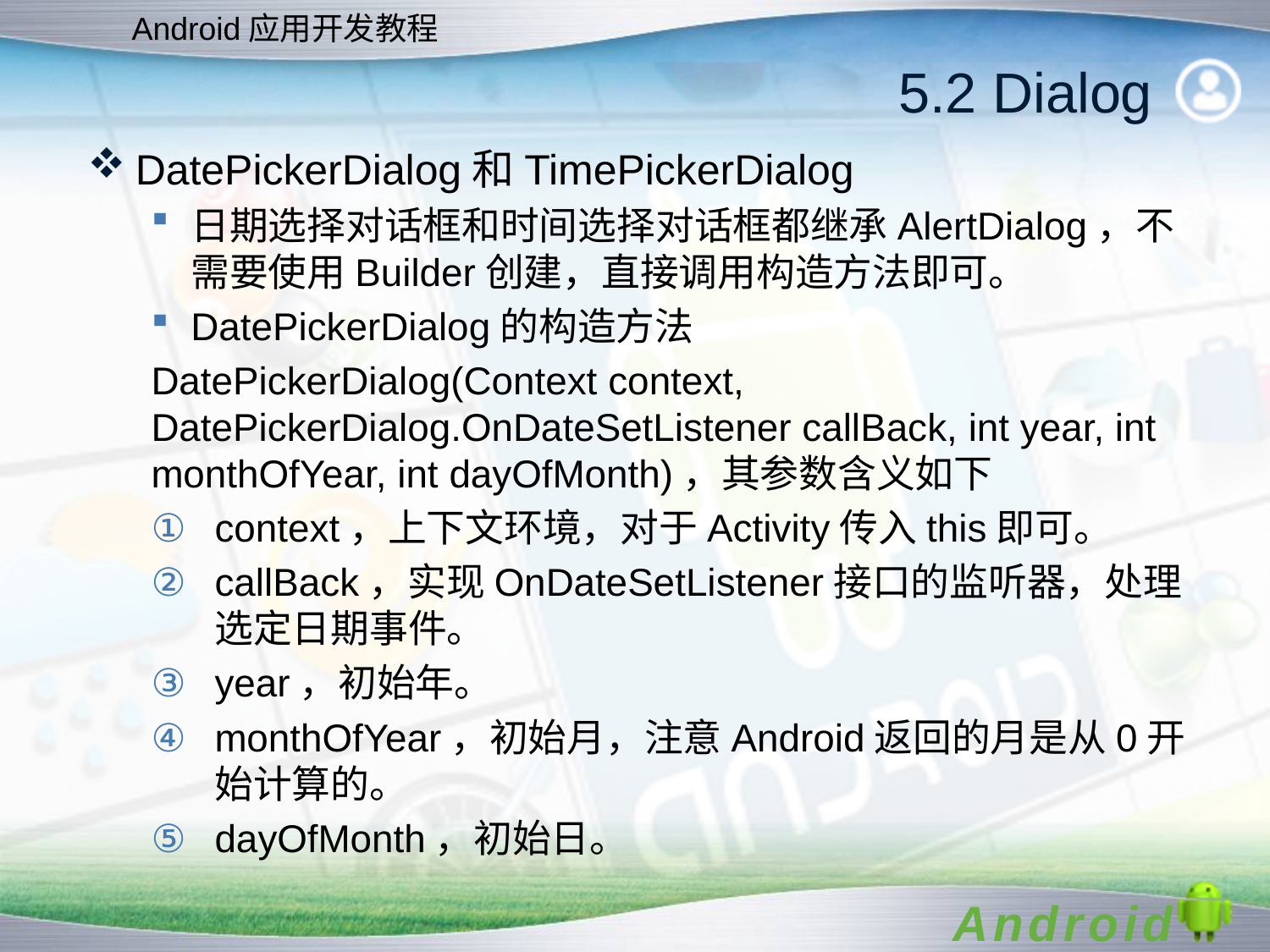

# 5.2 Dialog
DatePickerDialog和TimePickerDialog
日期选择对话框和时间选择对话框都继承AlertDialog，不需要使用Builder创建，直接调用构造方法即可。
DatePickerDialog的构造方法
DatePickerDialog(Context context, DatePickerDialog.OnDateSetListener callBack, int year, int monthOfYear, int dayOfMonth)，其参数含义如下
context，上下文环境，对于Activity传入this即可。
callBack，实现OnDateSetListener接口的监听器，处理选定日期事件。
year，初始年。
monthOfYear，初始月，注意Android返回的月是从0开始计算的。
dayOfMonth，初始日。